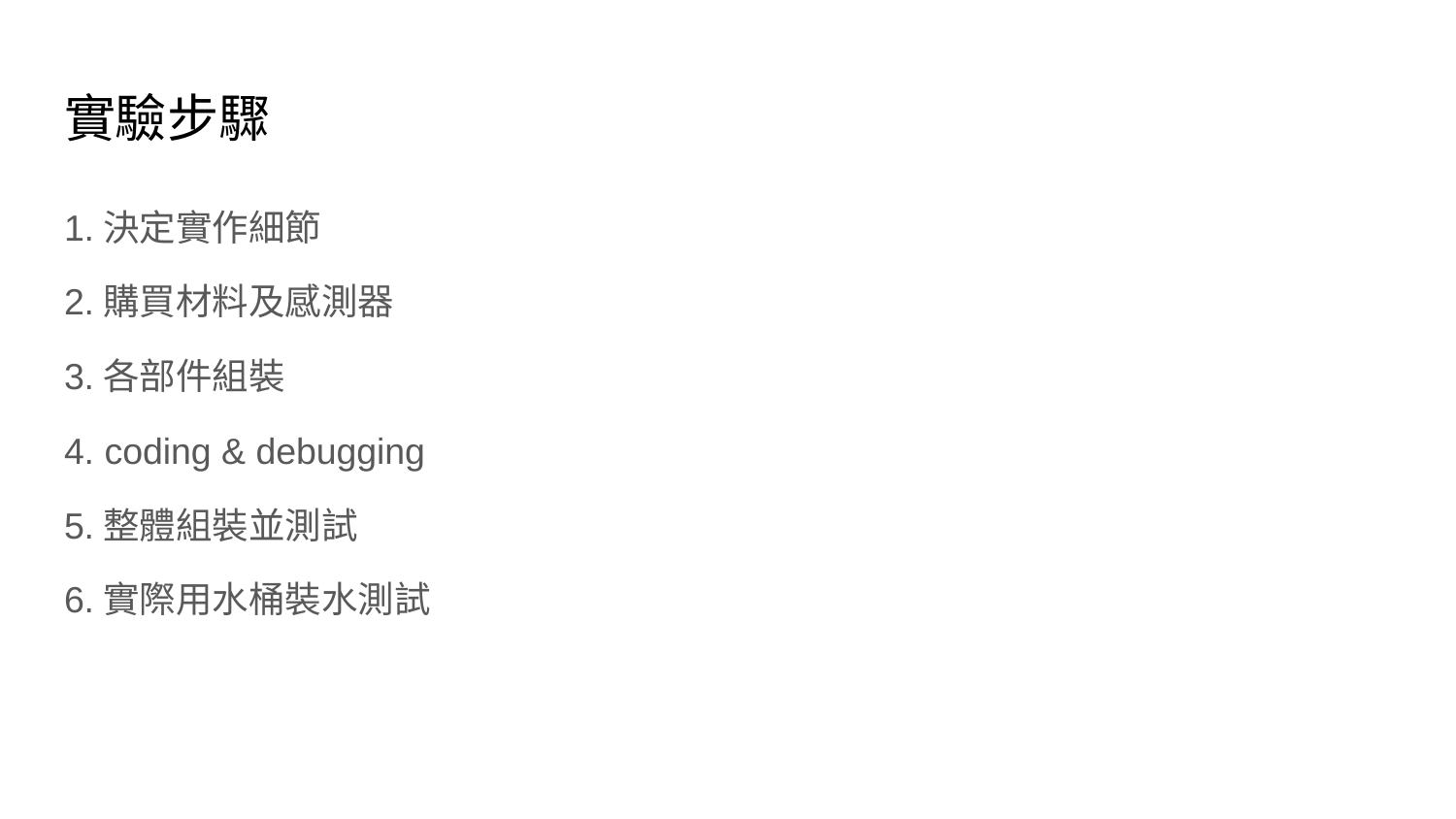

# 實驗步驟
1.決定實作細節
2.購買材料及感測器
3.各部件組裝
4. coding & debugging
5.整體組裝並測試
6.實際用水桶裝水測試